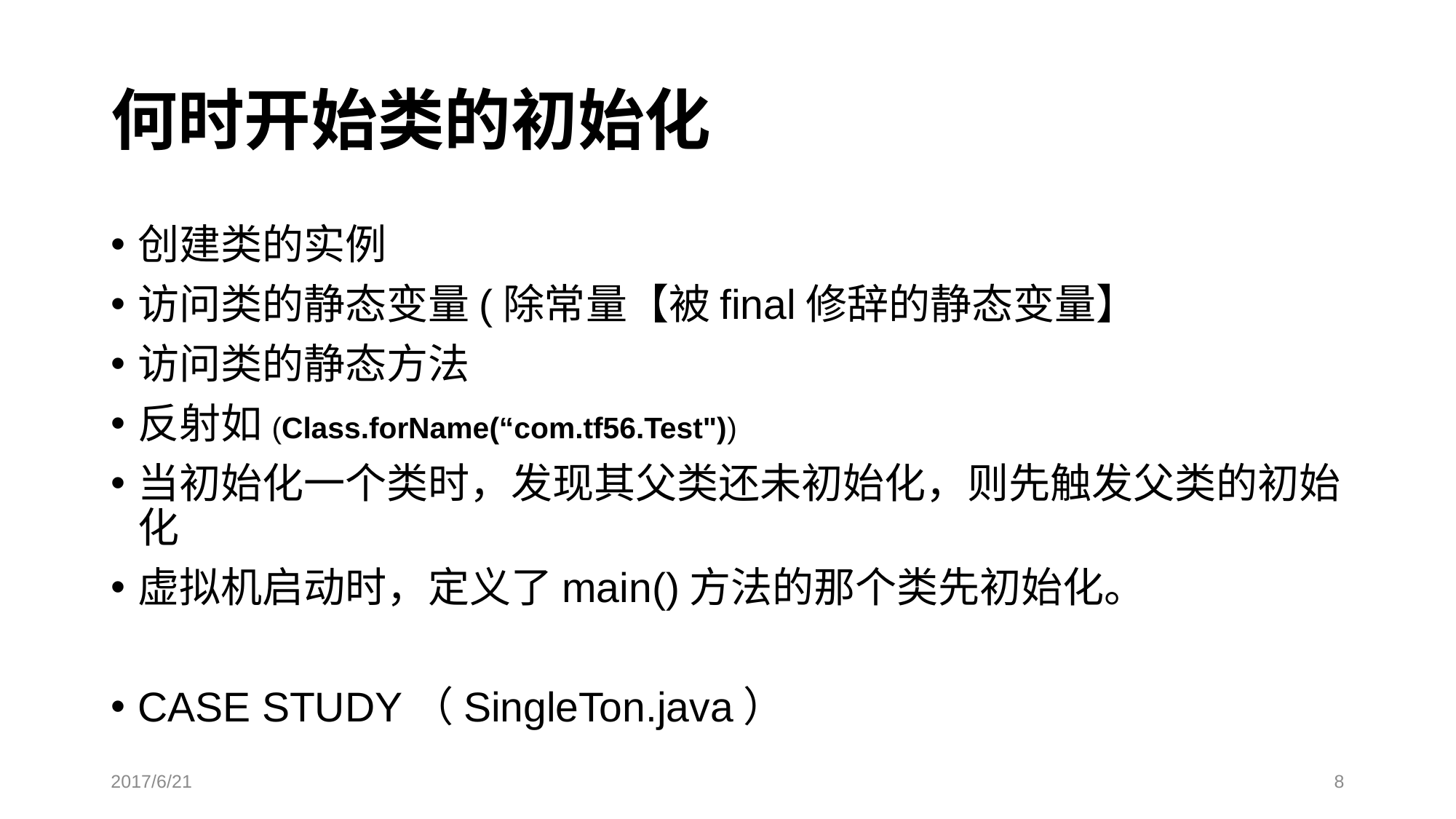

# 何时开始类的初始化
创建类的实例
访问类的静态变量(除常量【被final修辞的静态变量】
访问类的静态方法
反射如(Class.forName(“com.tf56.Test"))
当初始化一个类时，发现其父类还未初始化，则先触发父类的初始化
虚拟机启动时，定义了main()方法的那个类先初始化。

CASE STUDY（SingleTon.java）

2017/6/21
8